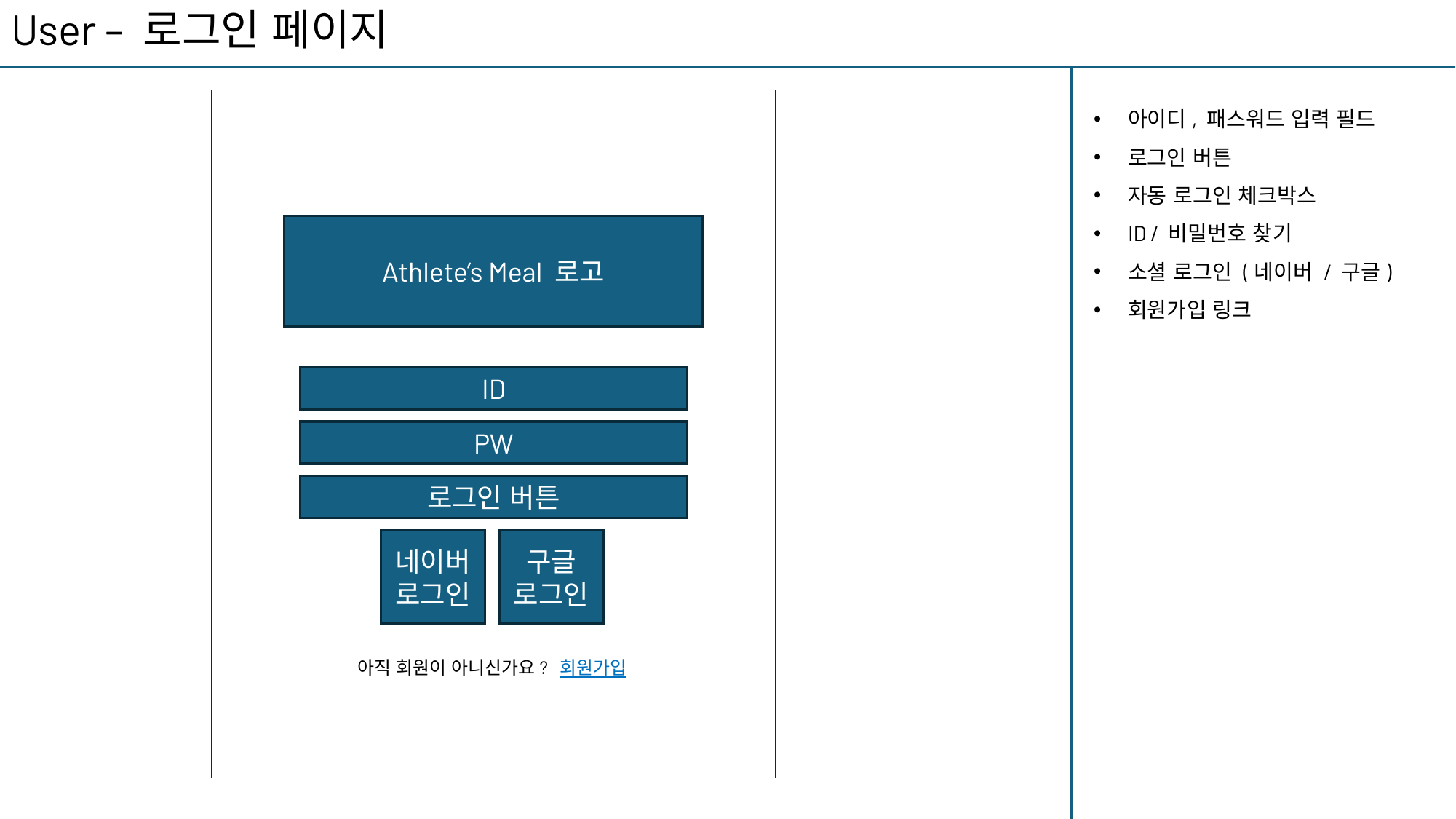

# User – 로그인 페이지
아이디, 패스워드 입력 필드
로그인 버튼
자동 로그인 체크박스
ID / 비밀번호 찾기
소셜 로그인 (네이버 / 구글)
회원가입 링크

Athlete’s Meal 로고
ID
PW
로그인 버튼
네이버
로그인
구글
로그인
아직 회원이 아니신가요?  회원가입